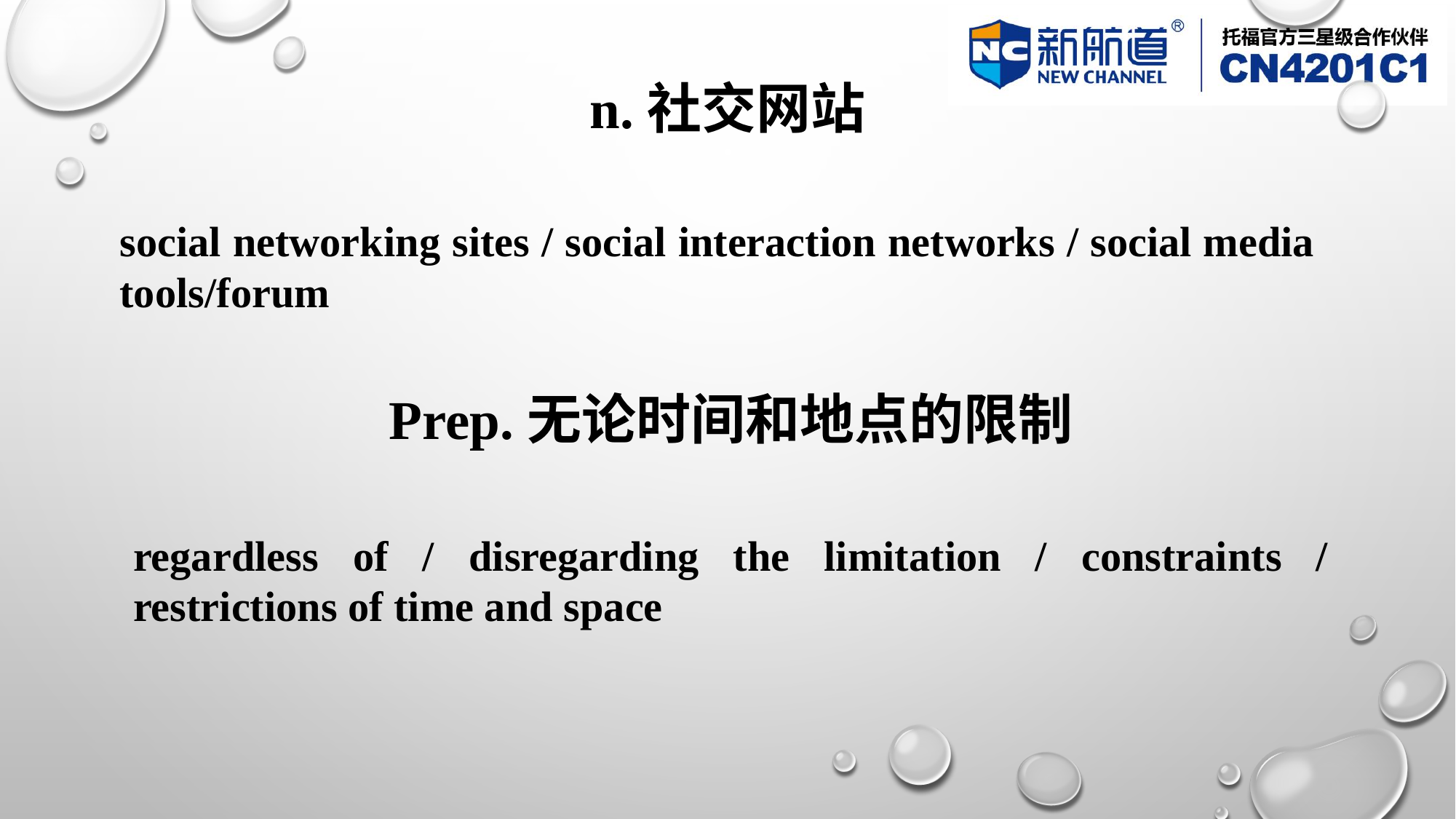

# n.社交网站
social networking sites / social interaction networks / social media tools/forum
Prep.无论时间和地点的限制
regardless of / disregarding the limitation / constraints / restrictions of time and space